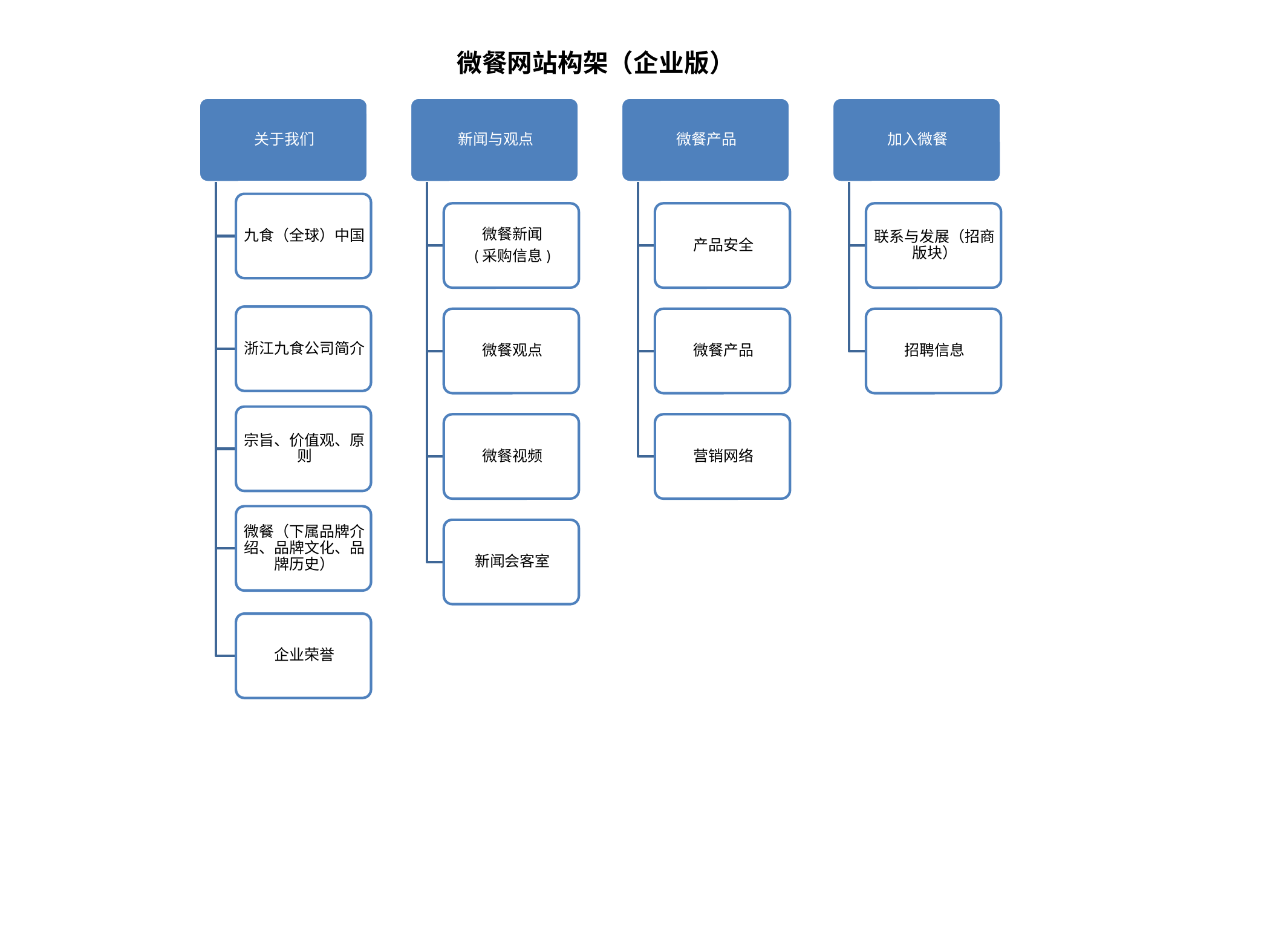

微餐网站构架（企业版）
关于我们
浙江九食公司简介
宗旨、价值观、原则
微餐（下属品牌介绍、品牌文化、品牌历史）
九食（全球）中国
企业荣誉
新闻与观点
微餐新闻
(采购信息)
微餐观点
微餐视频
新闻会客室
微餐产品
产品安全
微餐产品
营销网络
加入微餐
联系与发展（招商版块）
招聘信息